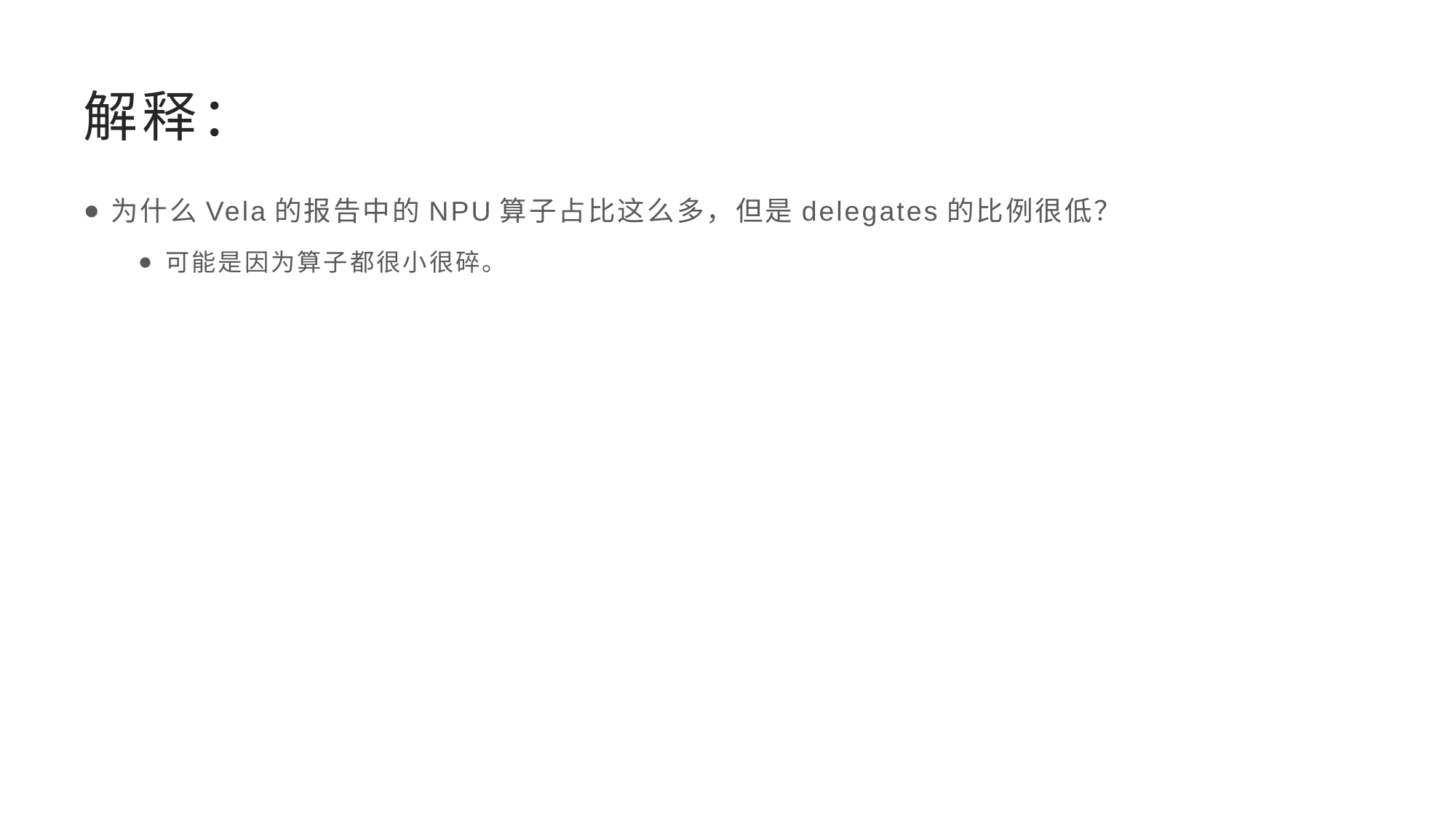

# 解释：
为什么Vela的报告中的NPU算子占比这么多，但是delegates的比例很低？
可能是因为算子都很小很碎。